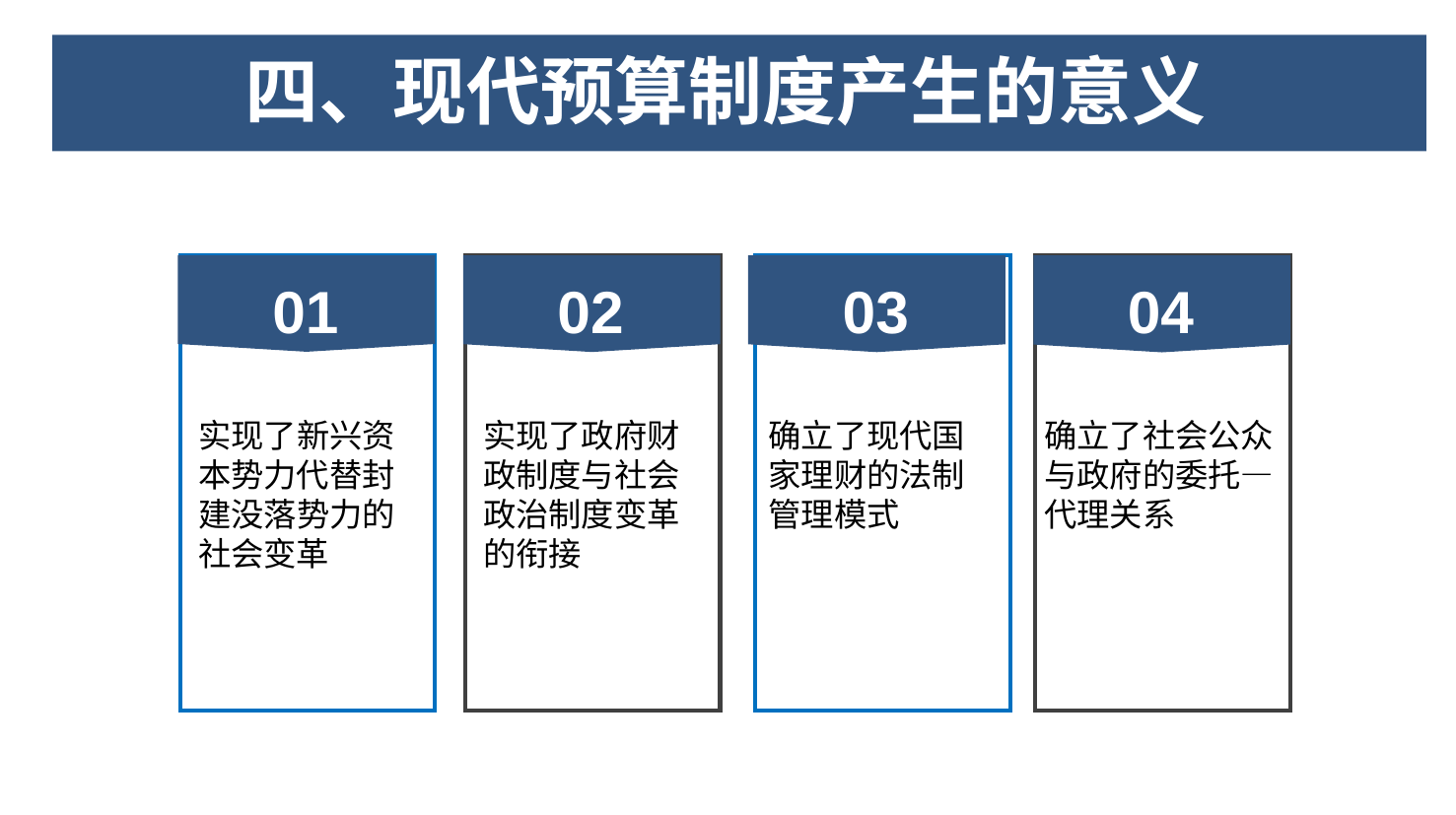

四、现代预算制度产生的意义

03
01
02
04
实现了新兴资本势力代替封建没落势力的社会变革
实现了政府财政制度与社会政治制度变革的衔接
确立了现代国家理财的法制管理模式
确立了社会公众与政府的委托—代理关系